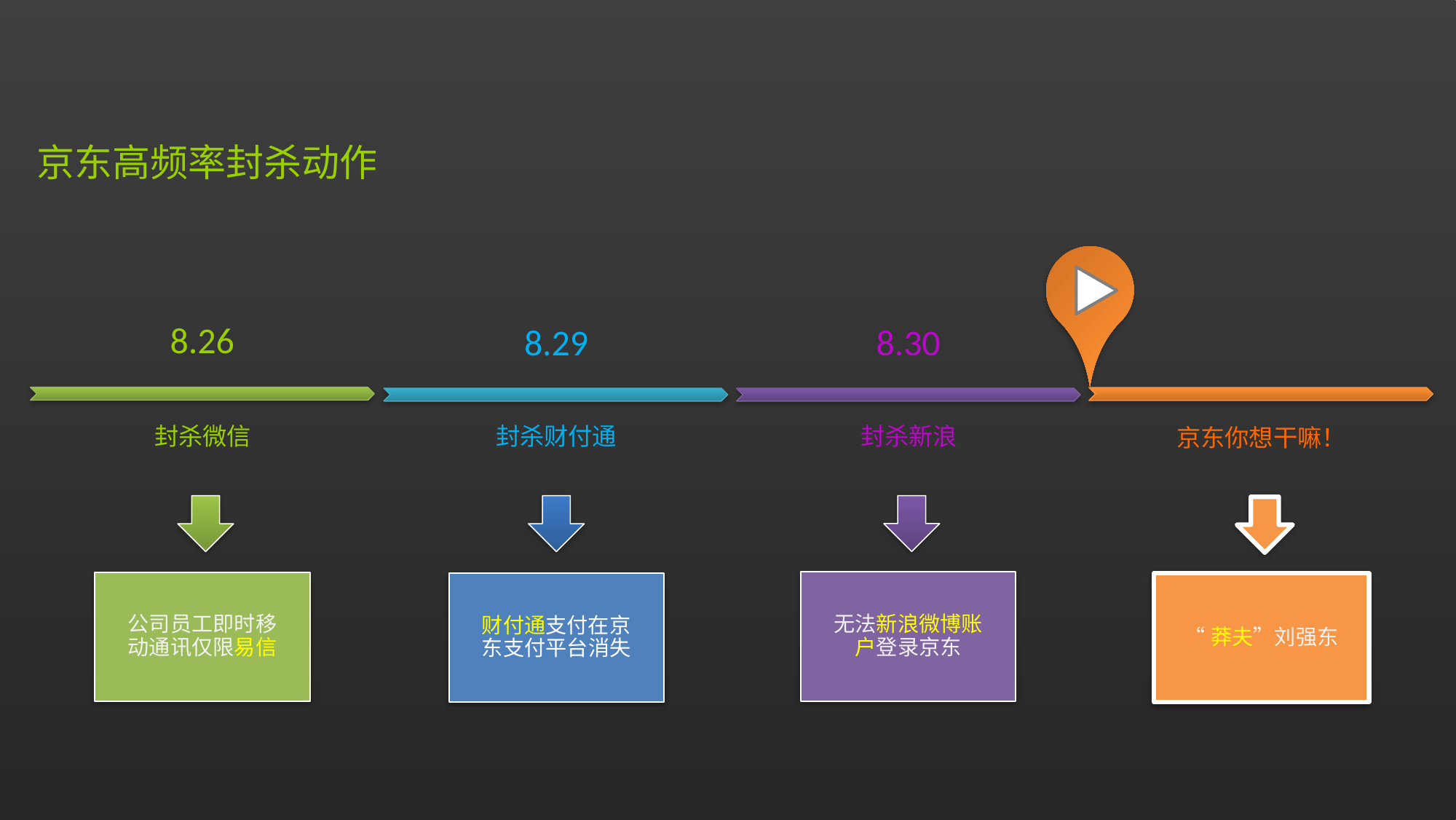

京东高频率封杀动作

8.26
8.30
8.29

封杀微信

京东你想干嘛！

封杀财付通

封杀新浪

无法新浪微博账户登录京东

公司员工即时移动通讯仅限易信

财付通支付在京东支付平台消失

“莽夫”刘强东